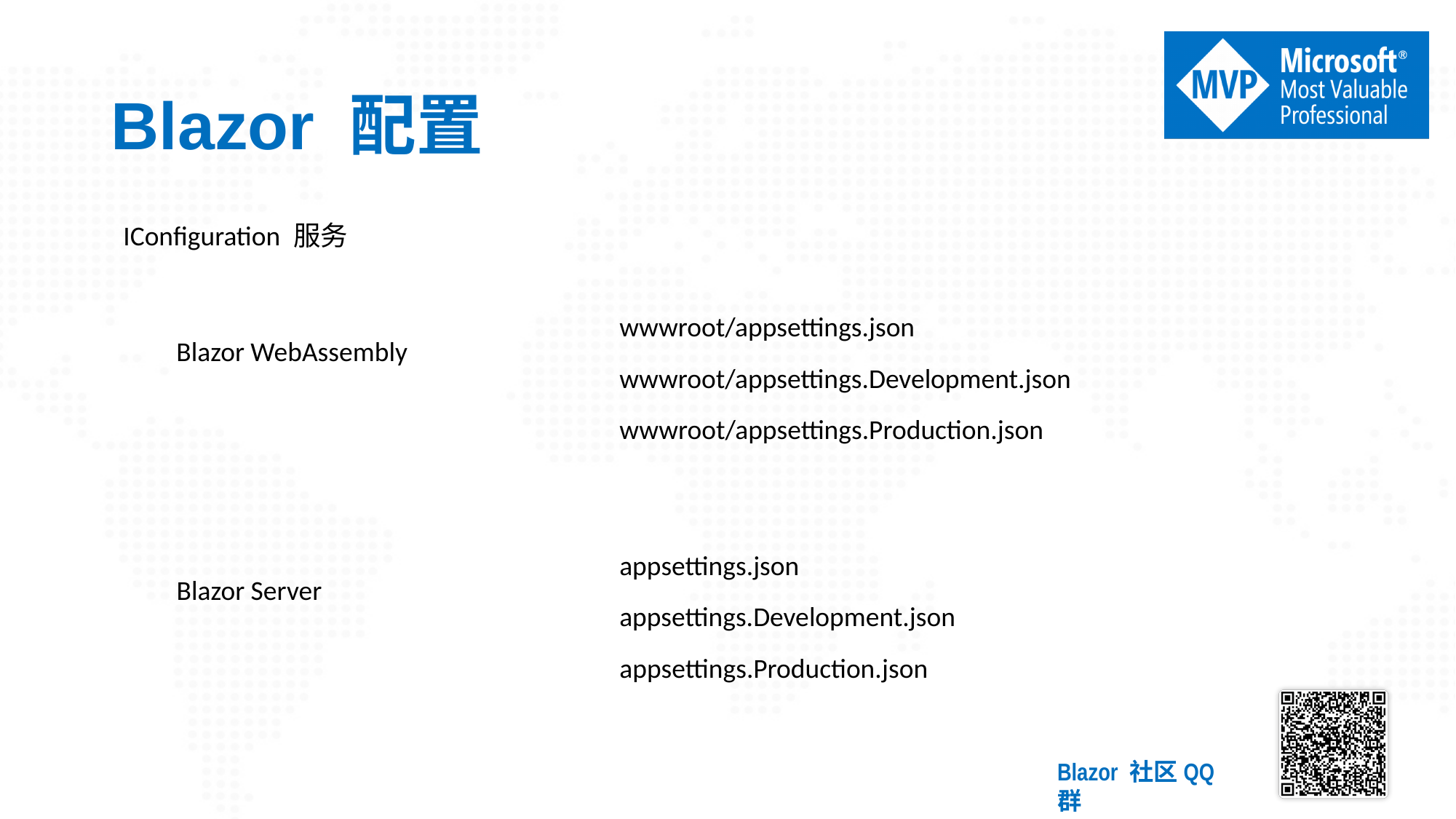

# Blazor 配置
IConfiguration 服务
wwwroot/appsettings.json
Blazor WebAssembly
wwwroot/appsettings.Development.json
wwwroot/appsettings.Production.json
appsettings.json
Blazor Server
appsettings.Development.json
appsettings.Production.json